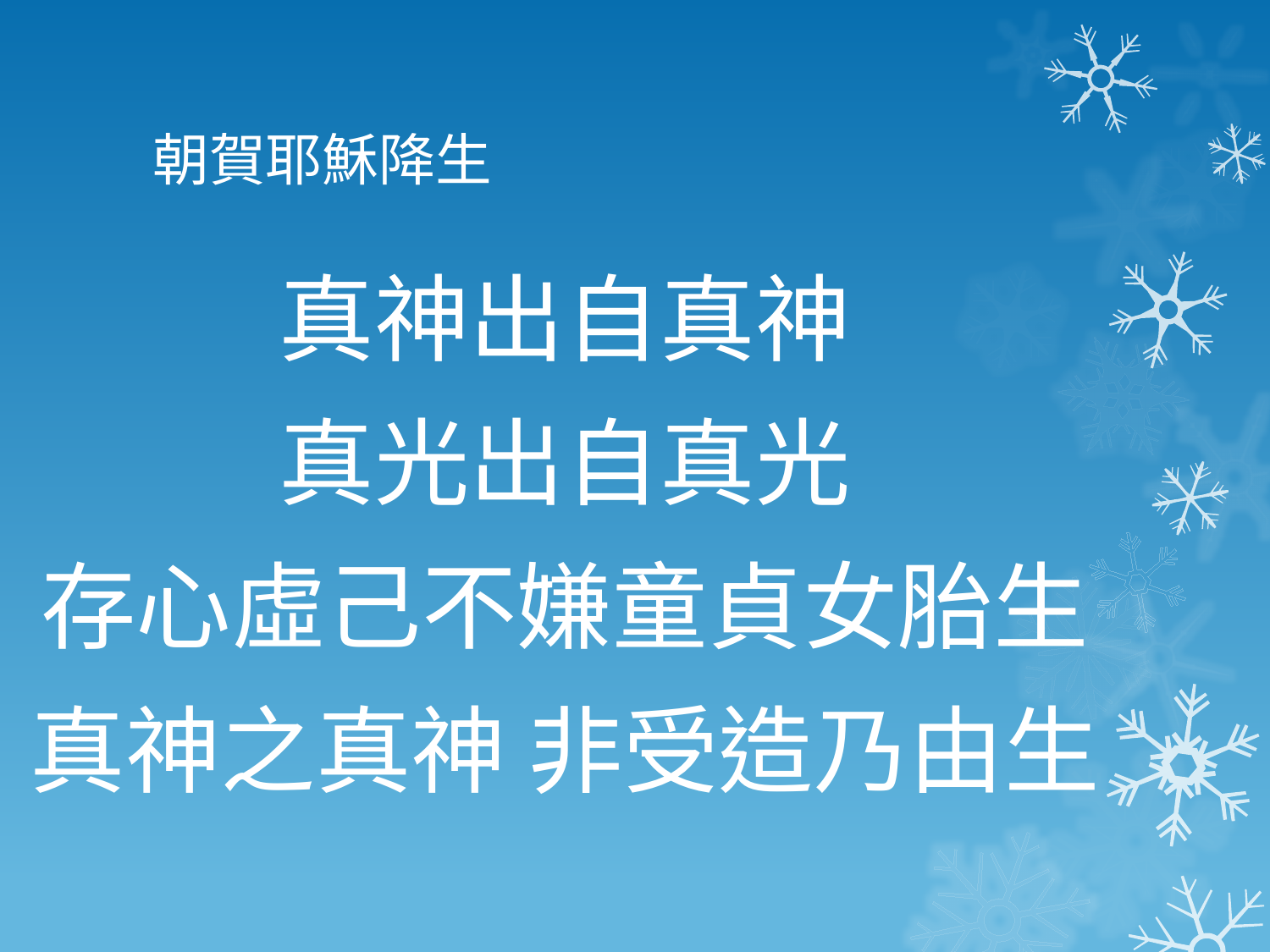

# 朝賀耶穌降生
真神出自真神
真光出自真光
存心虛己不嫌童貞女胎生
真神之真神 非受造乃由生